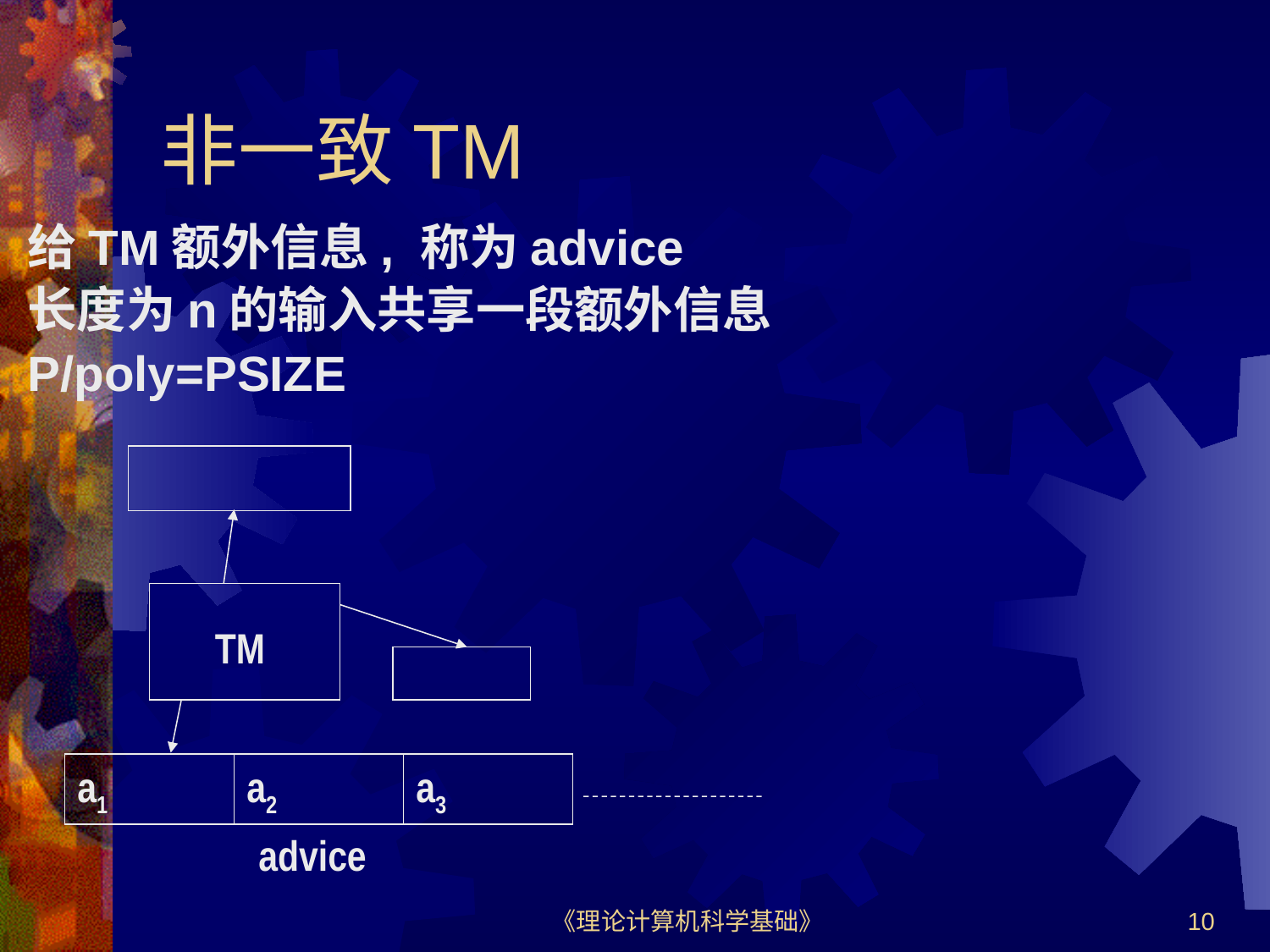

# 非一致TM
给TM额外信息, 称为advice
长度为n的输入共享一段额外信息
P/poly=PSIZE

TM

a1
a2
a3

advice
《理论计算机科学基础》
10